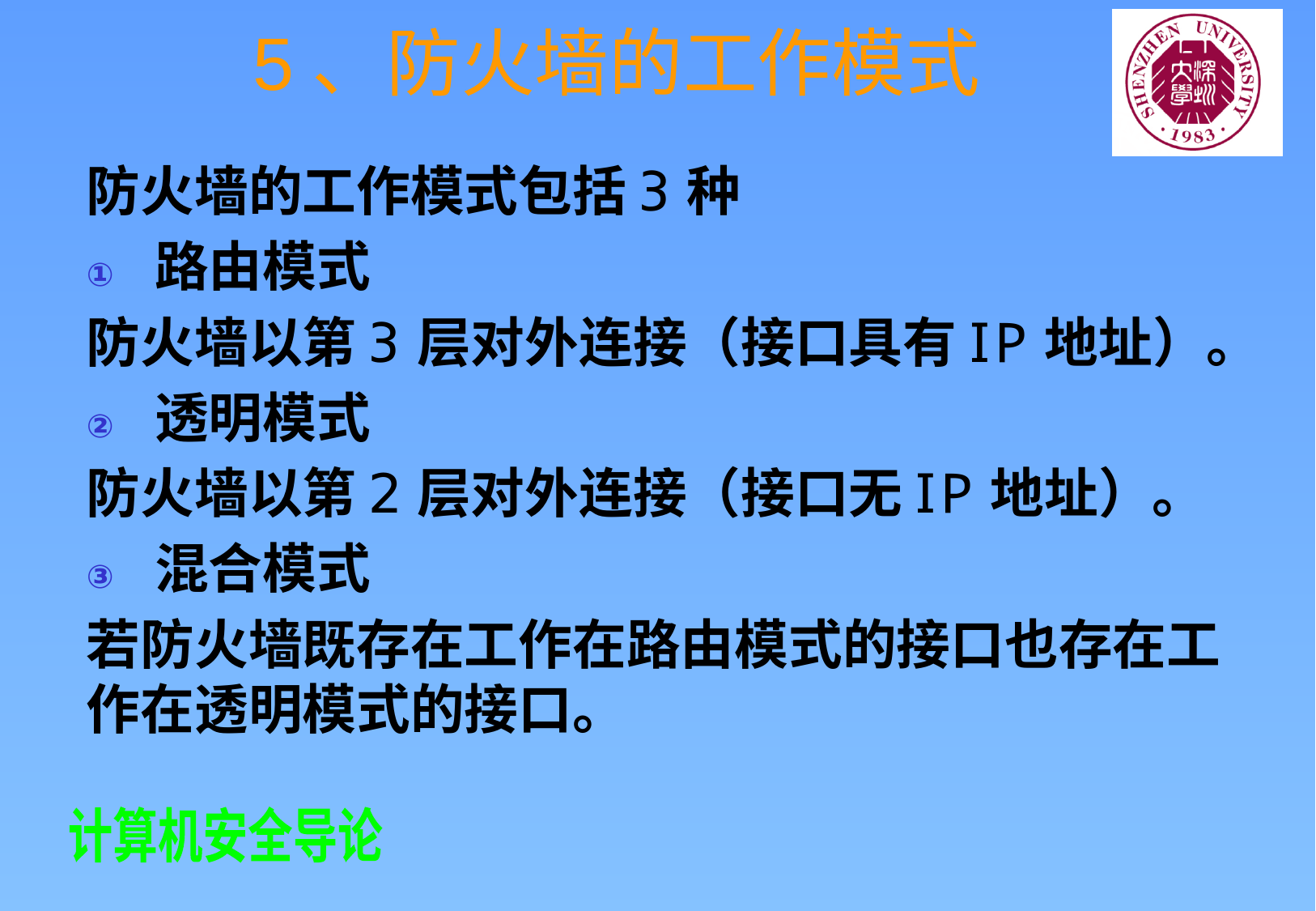

# 5、防火墙的工作模式
防火墙的工作模式包括3种
路由模式
防火墙以第3层对外连接（接口具有IP地址）。
透明模式
防火墙以第2层对外连接（接口无IP地址）。
混合模式
若防火墙既存在工作在路由模式的接口也存在工作在透明模式的接口。